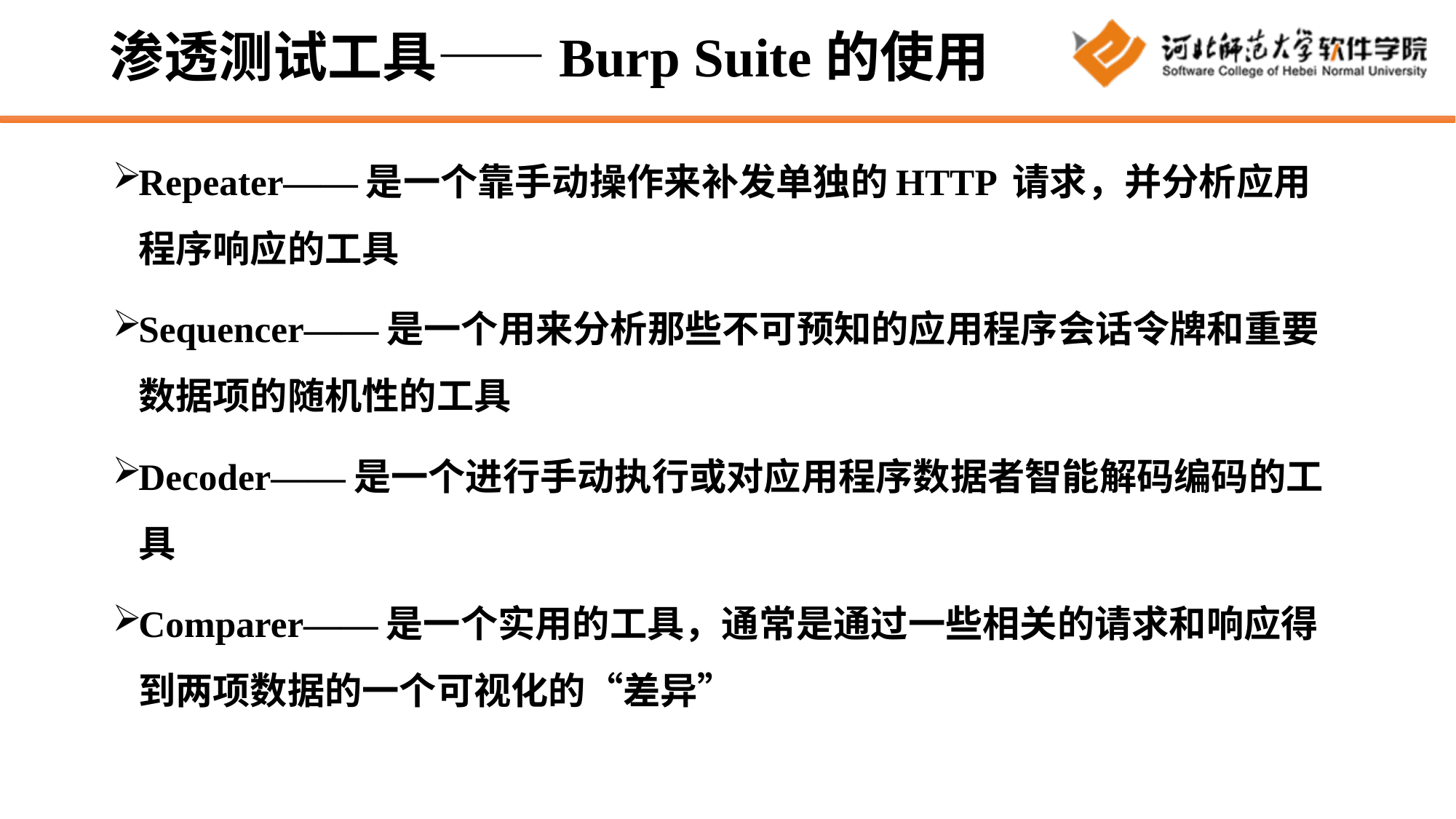

# 渗透测试工具——Burp Suite的使用
Repeater——是一个靠手动操作来补发单独的HTTP 请求，并分析应用程序响应的工具
Sequencer——是一个用来分析那些不可预知的应用程序会话令牌和重要数据项的随机性的工具
Decoder——是一个进行手动执行或对应用程序数据者智能解码编码的工具
Comparer——是一个实用的工具，通常是通过一些相关的请求和响应得到两项数据的一个可视化的“差异”